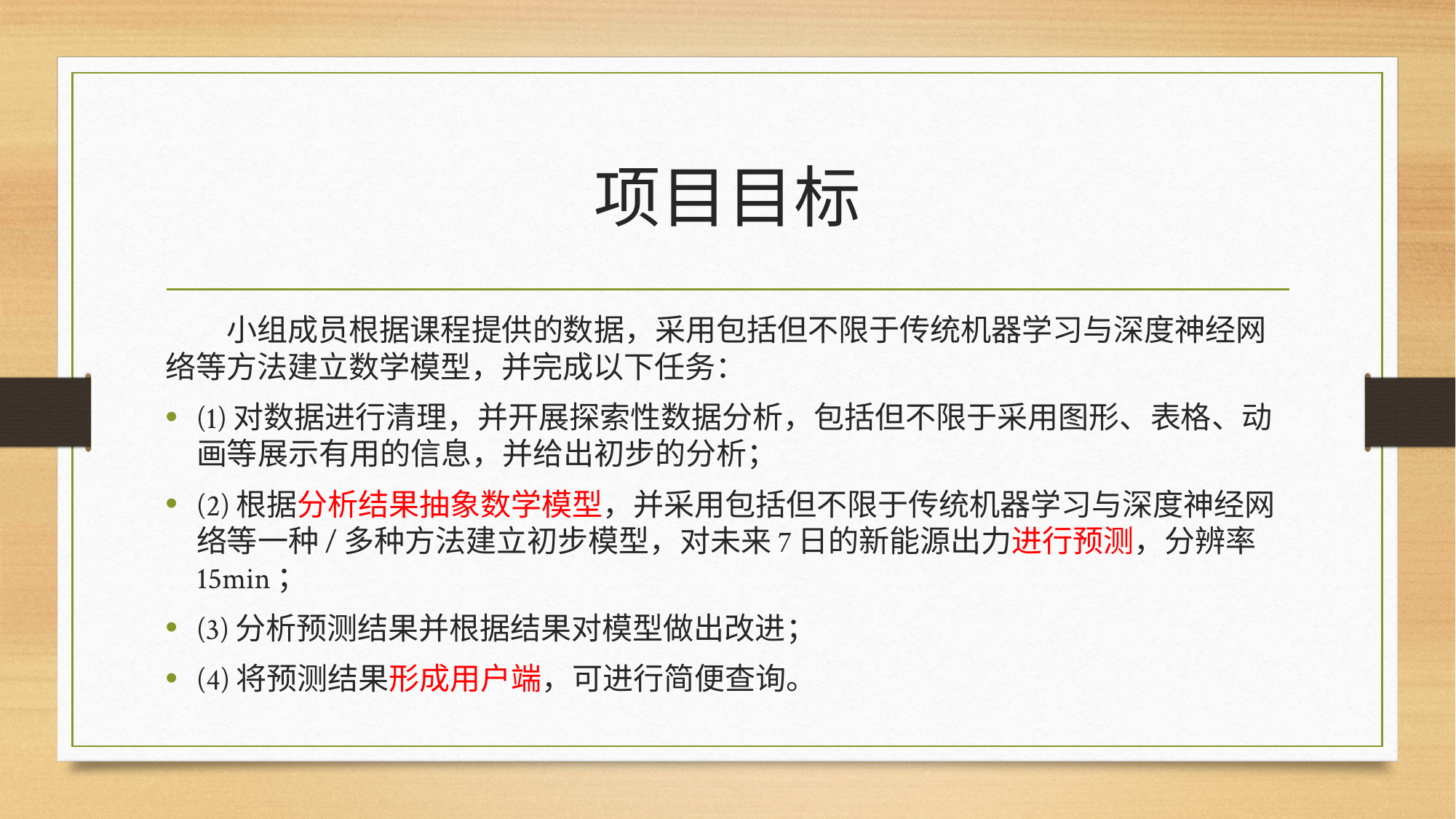

# 项目目标
        小组成员根据课程提供的数据，采用包括但不限于传统机器学习与深度神经网络等方法建立数学模型，并完成以下任务：
(1)对数据进行清理，并开展探索性数据分析，包括但不限于采用图形、表格、动画等展示有用的信息，并给出初步的分析；
(2)根据分析结果抽象数学模型，并采用包括但不限于传统机器学习与深度神经网络等一种/多种方法建立初步模型，对未来7日的新能源出力进行预测，分辨率15min；
(3)分析预测结果并根据结果对模型做出改进；
(4)将预测结果形成用户端，可进行简便查询。